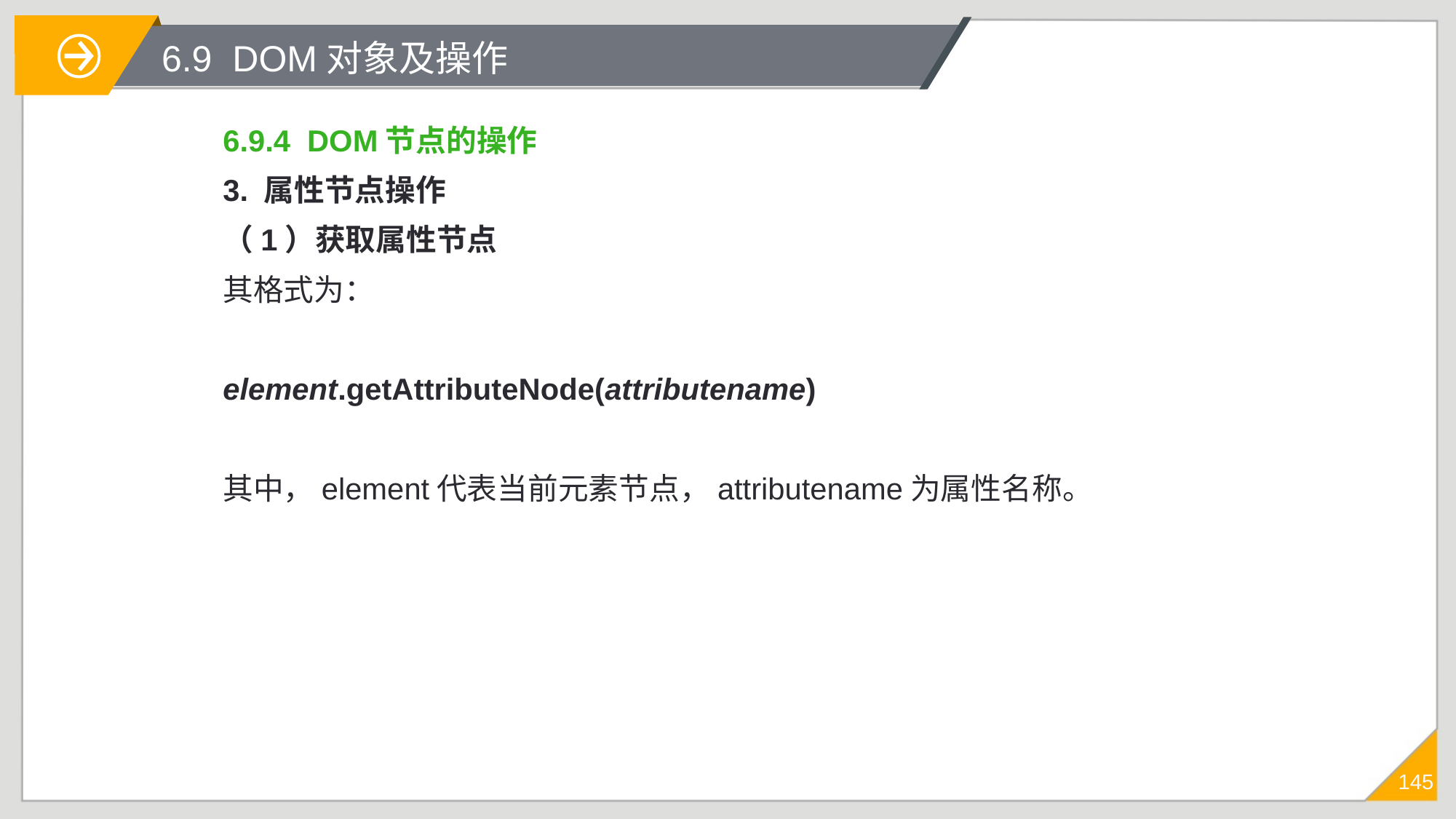

# 6.9  DOM对象及操作
6.9.4  DOM节点的操作
3. 属性节点操作
（1）获取属性节点
其格式为：

element.getAttributeNode(attributename)

其中，element代表当前元素节点，attributename为属性名称。